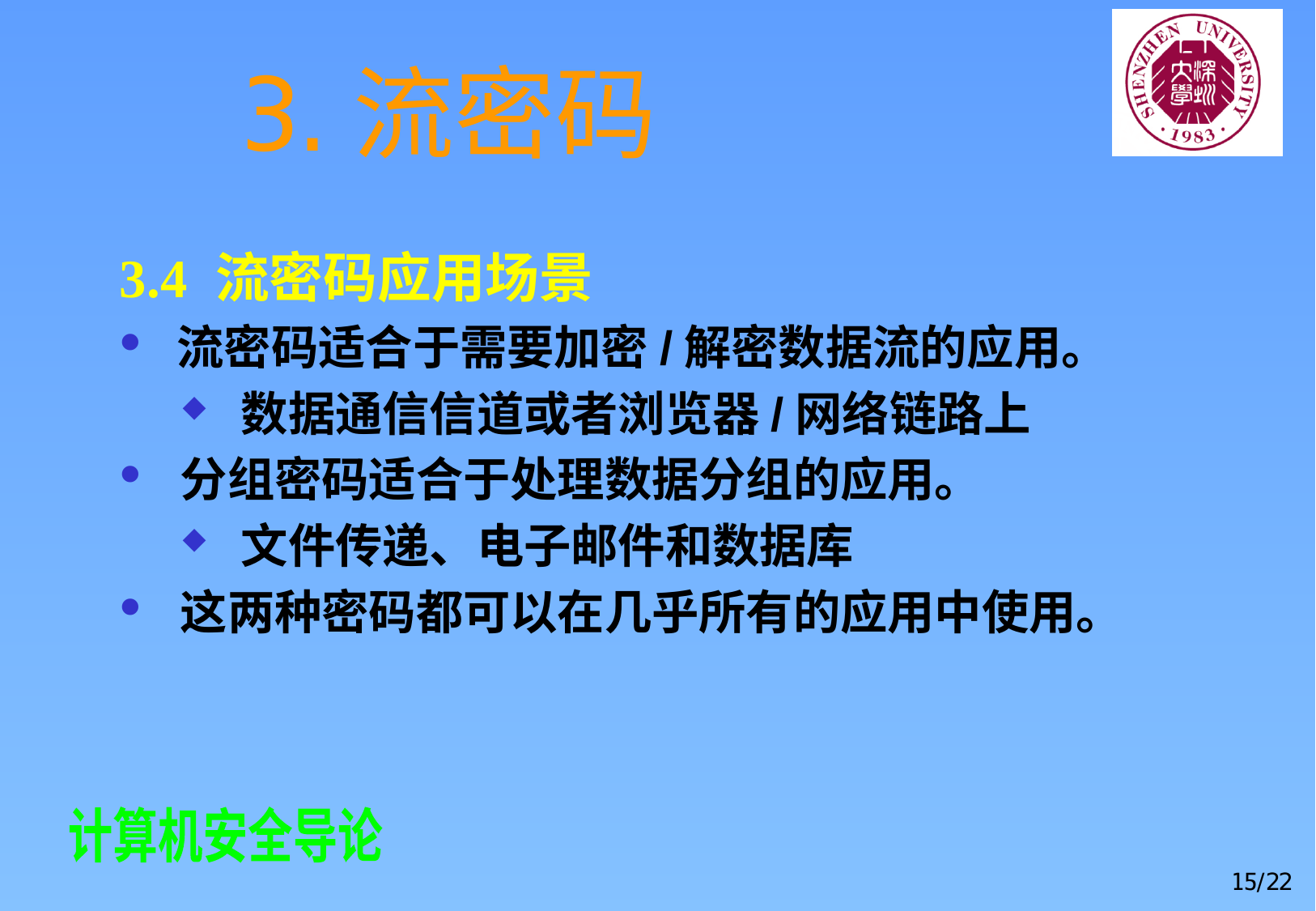

# 3.流密码
3.4 流密码应用场景
流密码适合于需要加密/解密数据流的应用。
数据通信信道或者浏览器/网络链路上
分组密码适合于处理数据分组的应用。
文件传递、电子邮件和数据库
这两种密码都可以在几乎所有的应用中使用。

15/22